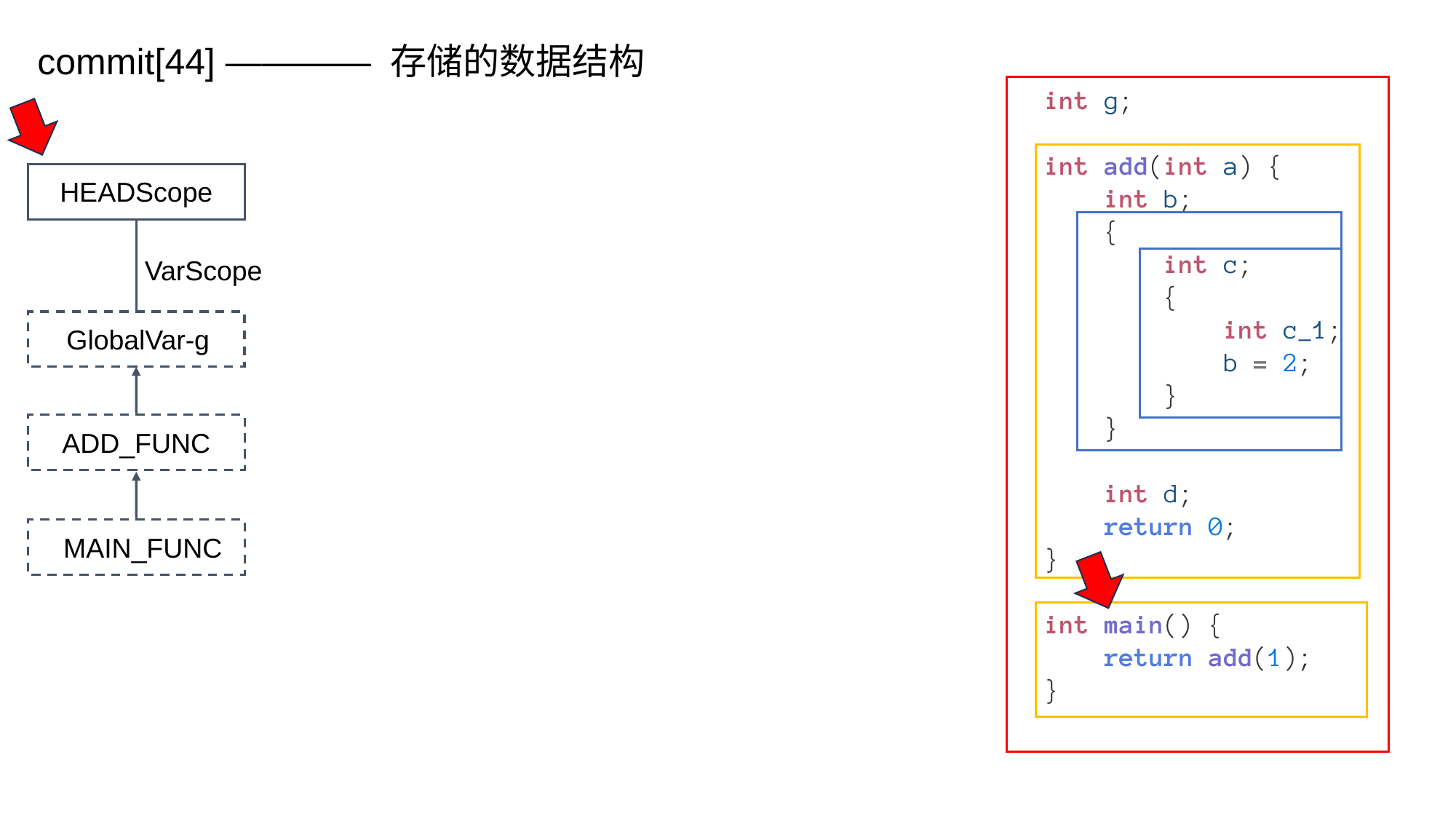

commit[44] ———— 存储的数据结构

int g;

int add(int a) {
    int b;
    {
        int c;
        {
            int c_1;
            b = 2;
        }
    }
    int d;
    return 0;
}
int main() {
    return add(1);
}

HEADScope

VarScope

GlobalVar-g

ADD_FUNC

MAIN_FUNC